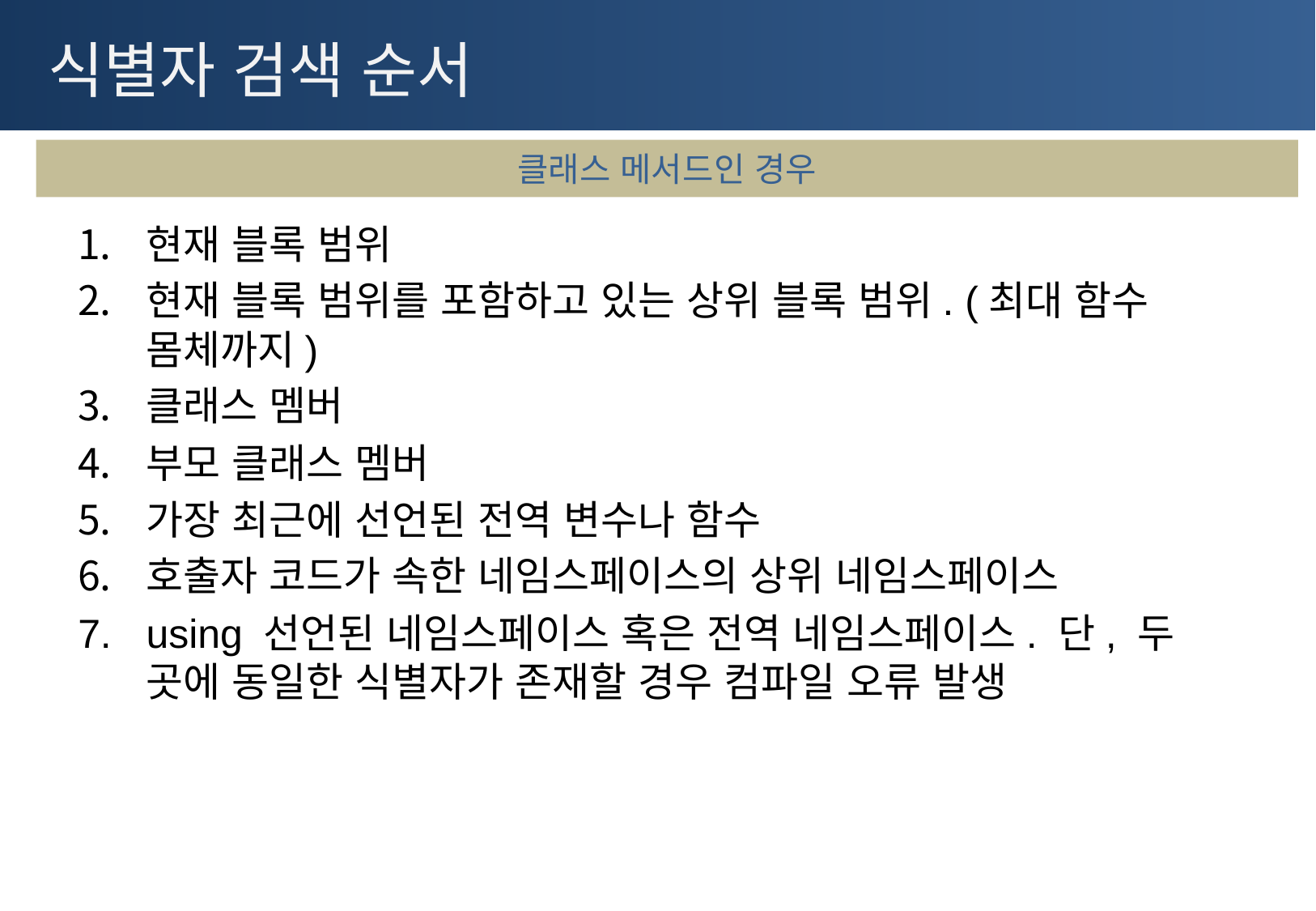

# 식별자 검색 순서
클래스 메서드인 경우
현재 블록 범위
현재 블록 범위를 포함하고 있는 상위 블록 범위. (최대 함수 몸체까지)
클래스 멤버
부모 클래스 멤버
가장 최근에 선언된 전역 변수나 함수
호출자 코드가 속한 네임스페이스의 상위 네임스페이스
using 선언된 네임스페이스 혹은 전역 네임스페이스. 단, 두 곳에 동일한 식별자가 존재할 경우 컴파일 오류 발생